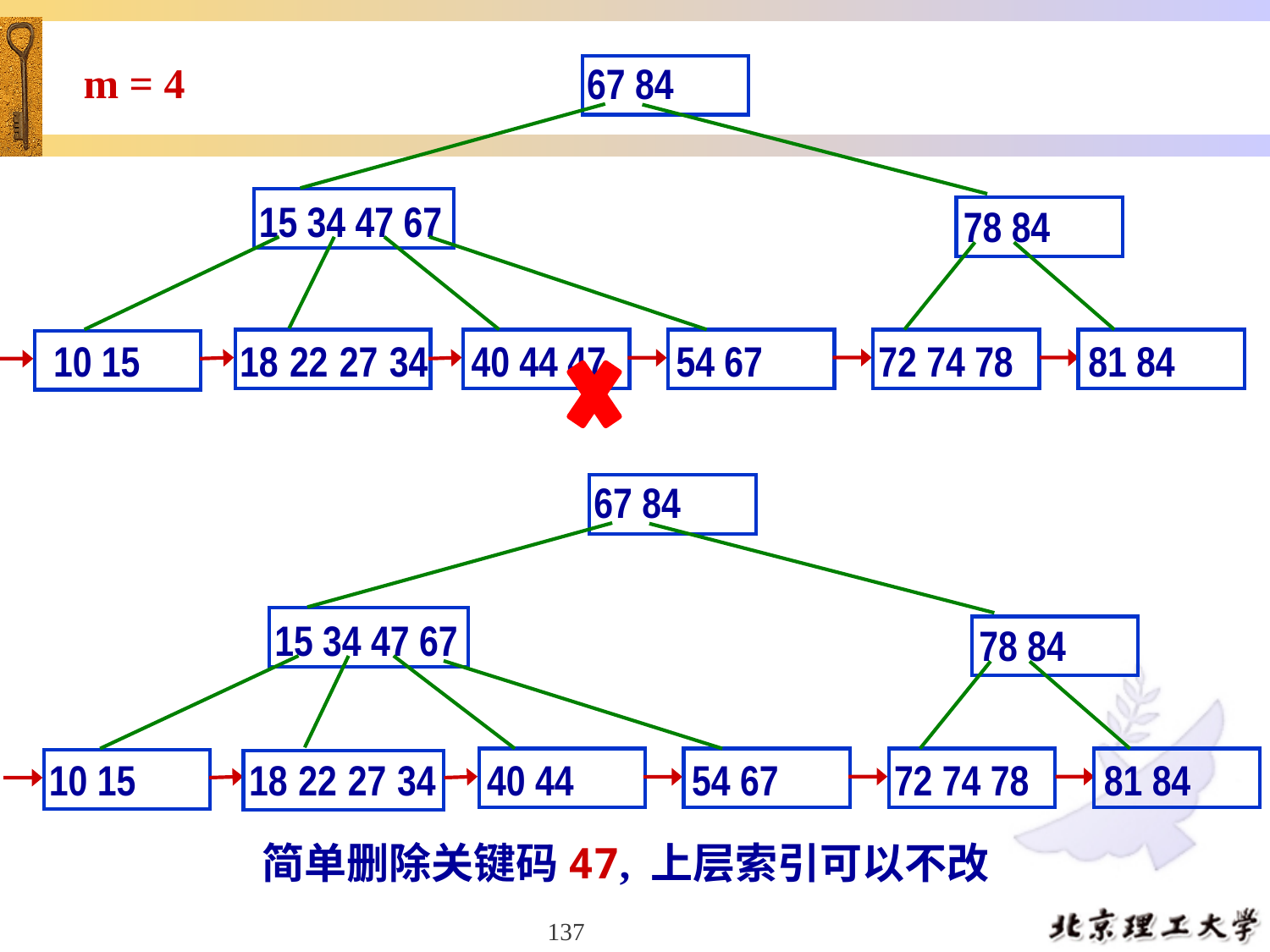

m = 4
67 84

15 34 47 67

78 84

10 15

18 22 27 34

40 44 47

54 67

72 74 78

81 84

67 84

15 34 47 67

78 84

10 15

18 22 27 34

40 44

54 67

72 74 78

81 84

简单删除关键码47, 上层索引可以不改
137